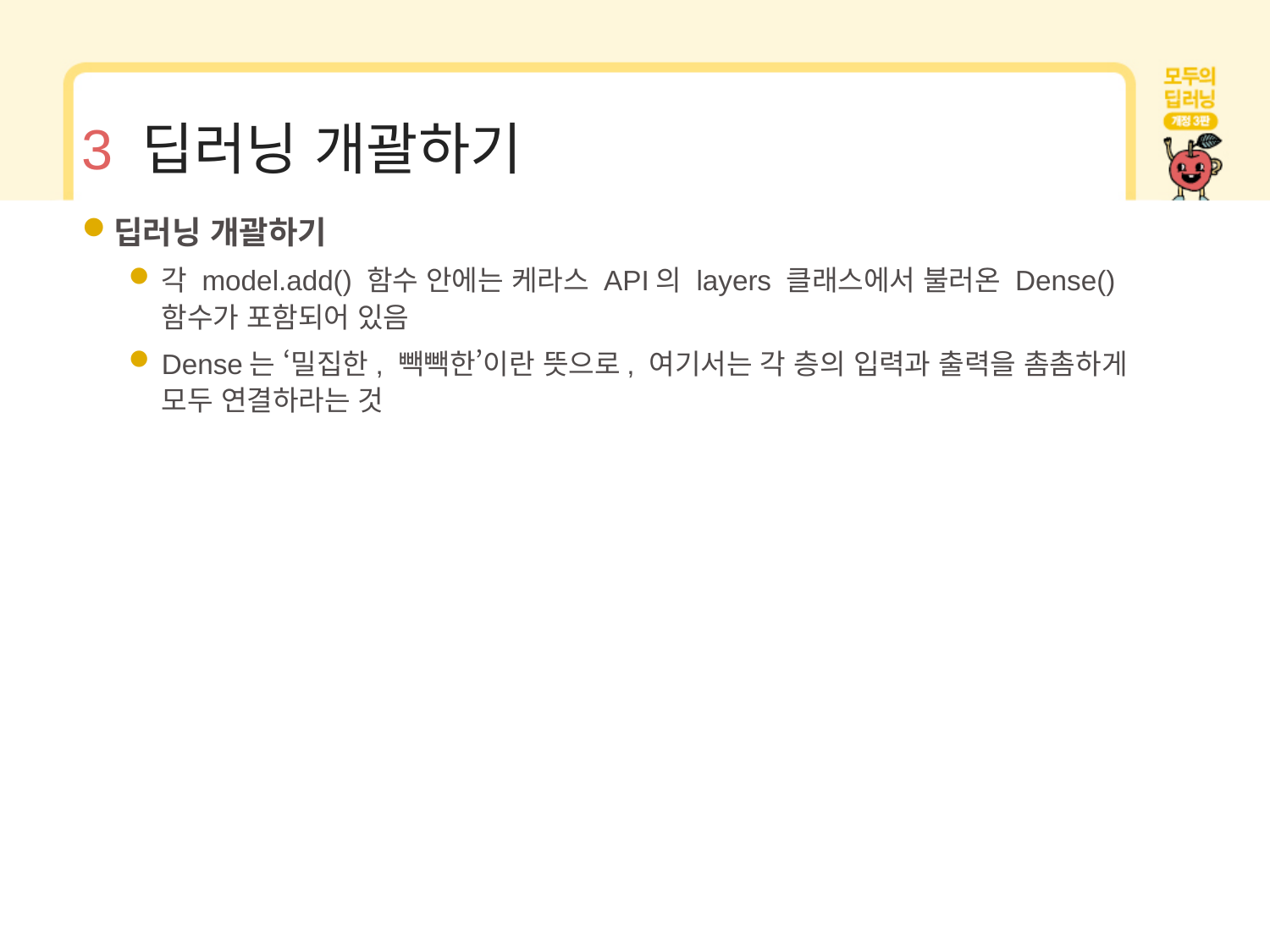

# 3 딥러닝 개괄하기
딥러닝 개괄하기
각 model.add() 함수 안에는 케라스 API의 layers 클래스에서 불러온 Dense() 함수가 포함되어 있음
Dense는 ‘밀집한, 빽빽한’이란 뜻으로, 여기서는 각 층의 입력과 출력을 촘촘하게 모두 연결하라는 것